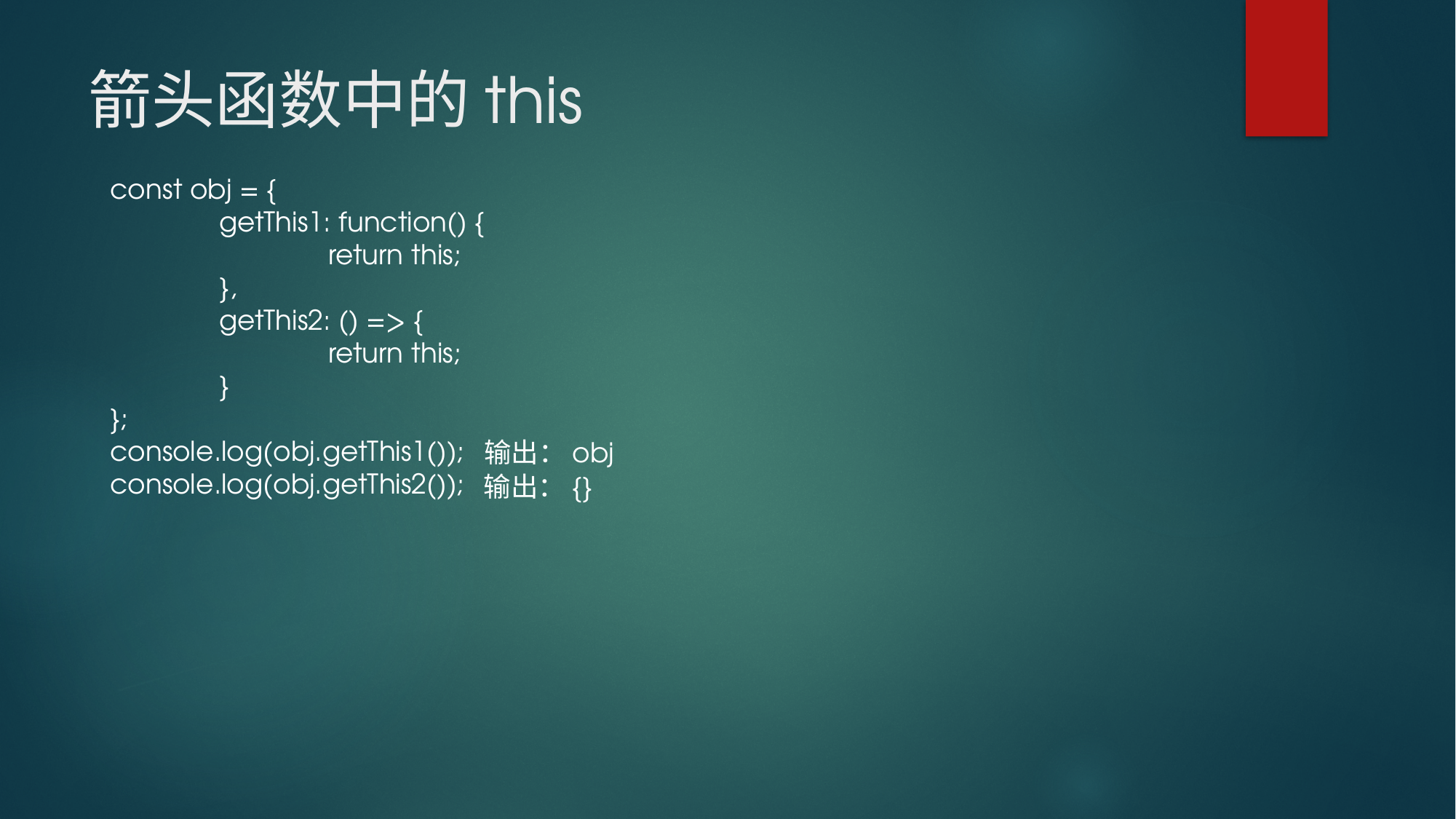

# 箭头函数中的this
const obj = {
	getThis1: function() {
		return this;
	},
	getThis2: () => {
		return this;
	}
};
console.log(obj.getThis1());
console.log(obj.getThis2());
输出：obj
输出：{}